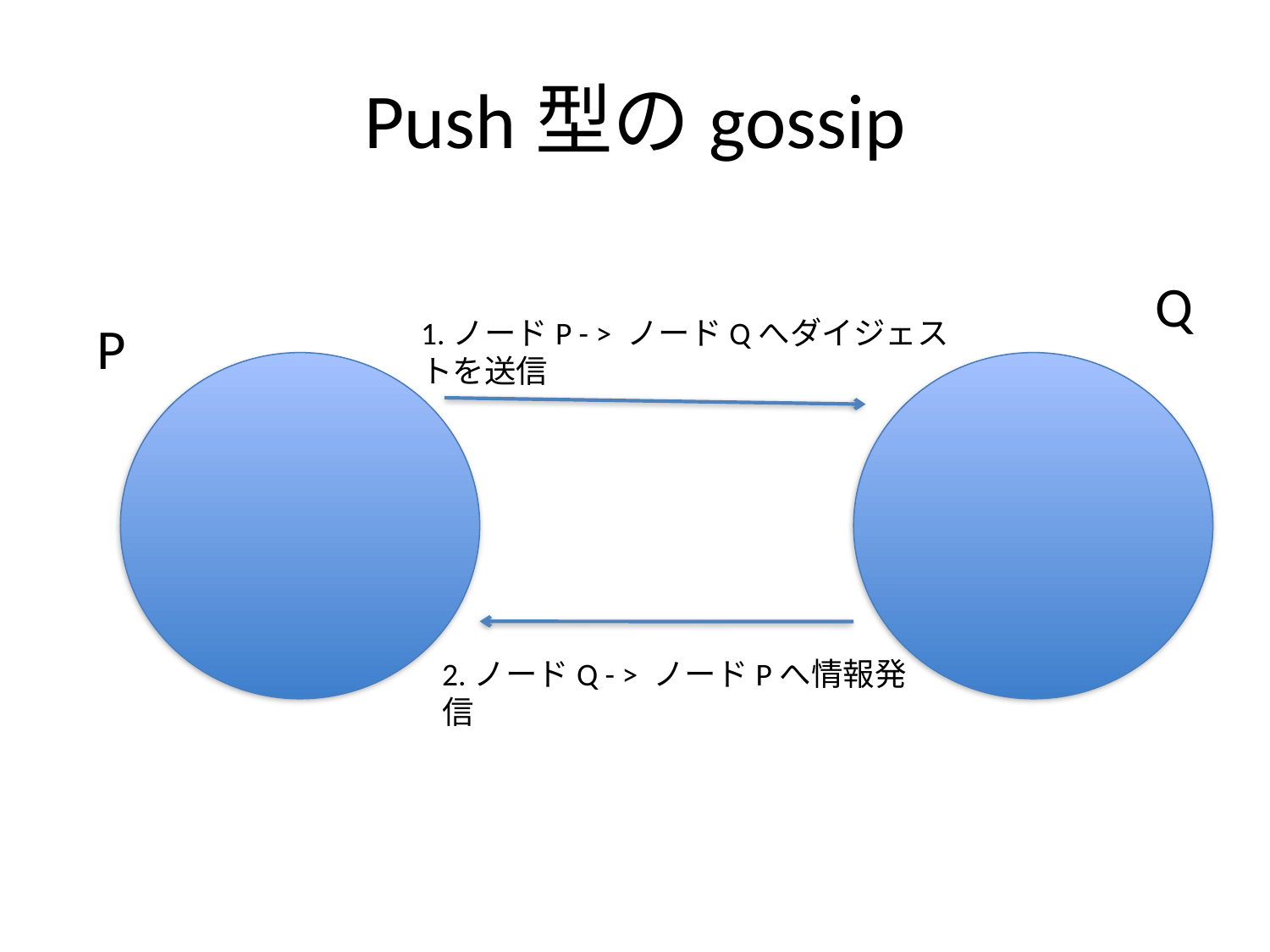

# Push型のgossip
Q

P
1.ノードP - > ノードQへダイジェストを送信

2.ノードQ - > ノードPへ情報発信